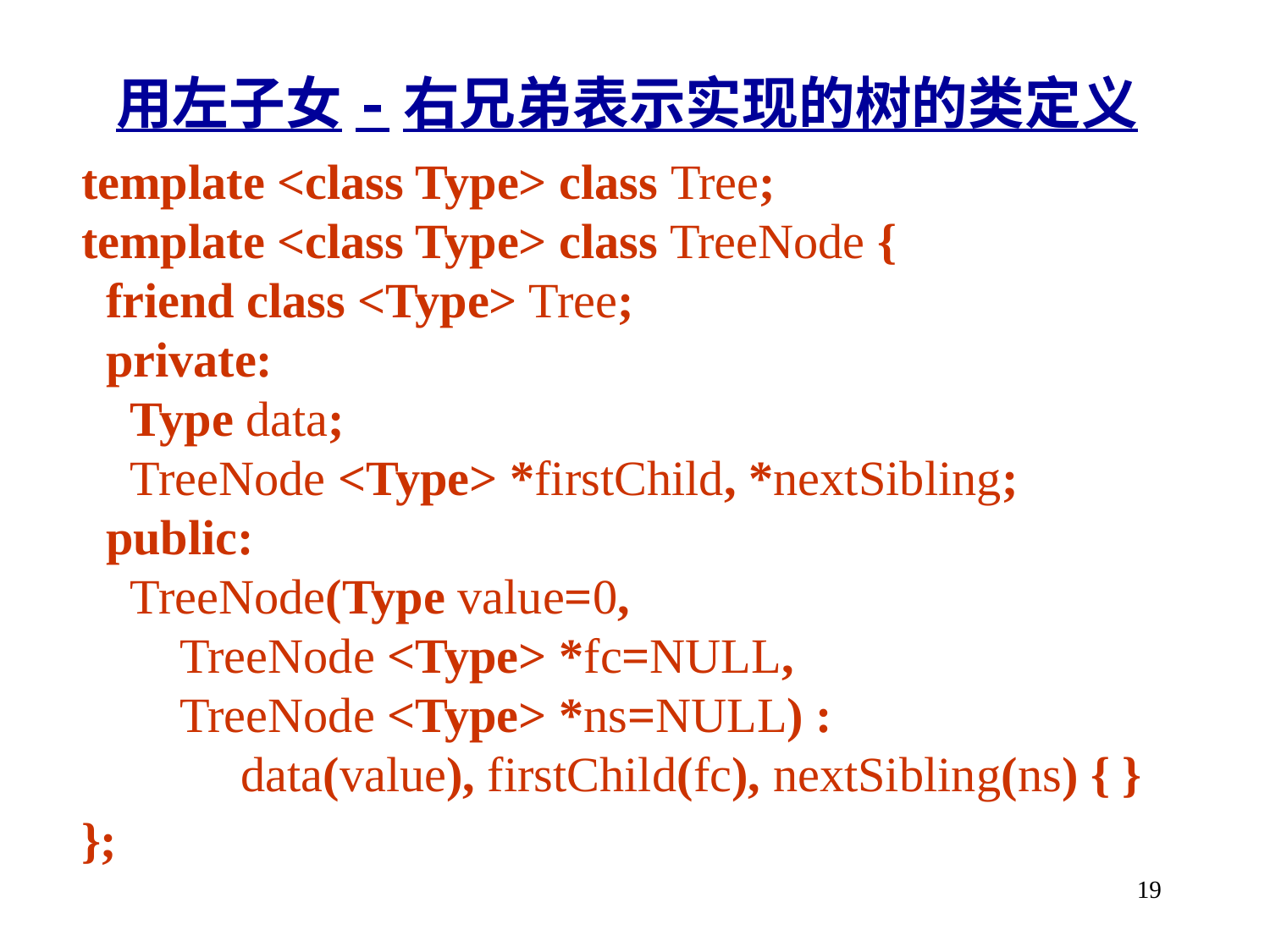

用左子女-右兄弟表示实现的树的类定义
template <class Type> class Tree;
template <class Type> class TreeNode {
  friend class <Type> Tree;
  private:
    Type data;
    TreeNode <Type> *firstChild, *nextSibling;
  public:
    TreeNode(Type value=0,
        TreeNode <Type> *fc=NULL,
        TreeNode <Type> *ns=NULL) :
             data(value), firstChild(fc), nextSibling(ns) { }
};
19